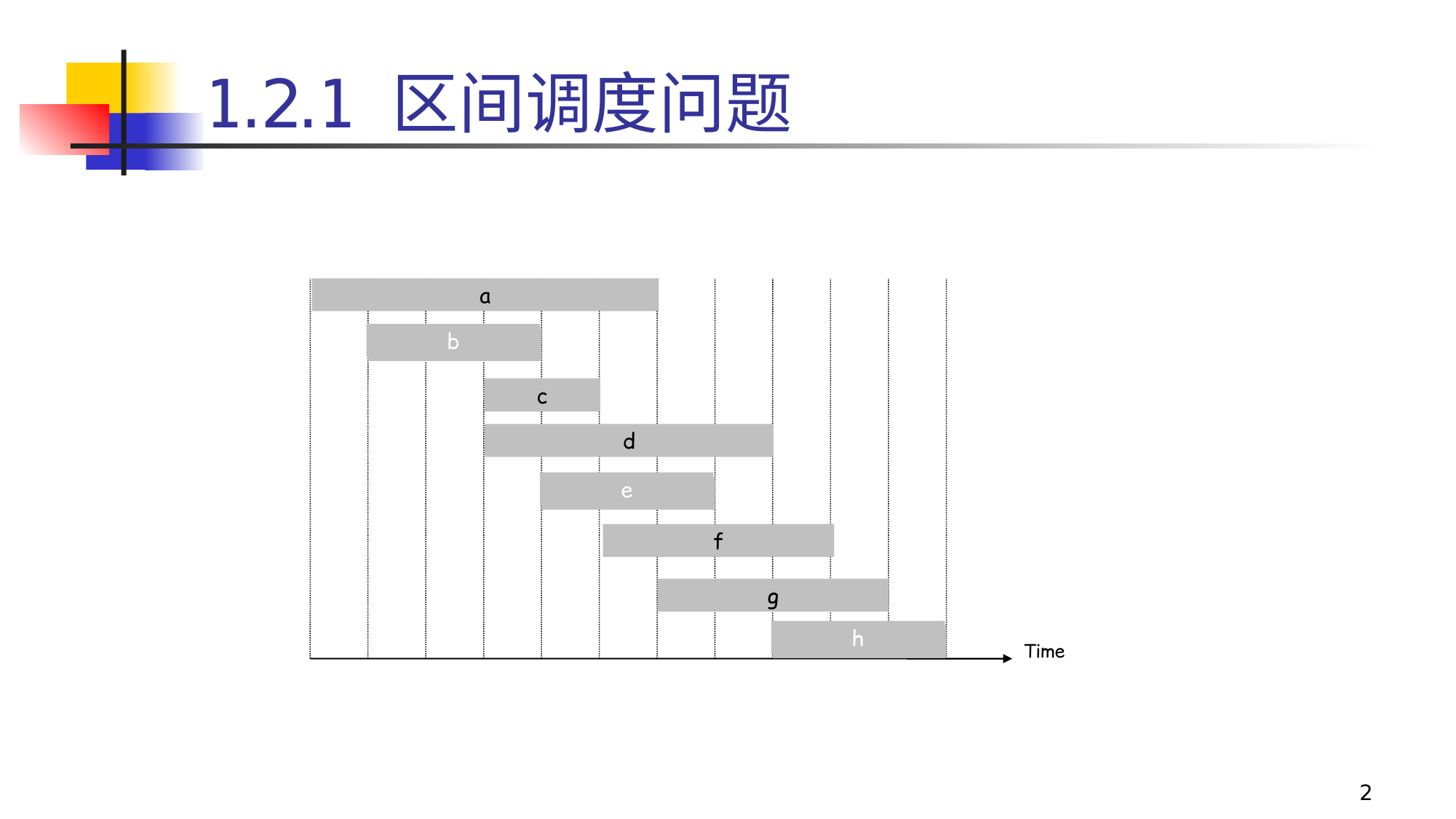

# 1.2.1 区间调度问题

a
b
e
h
b
c
d

e
f
g
h
Time

2